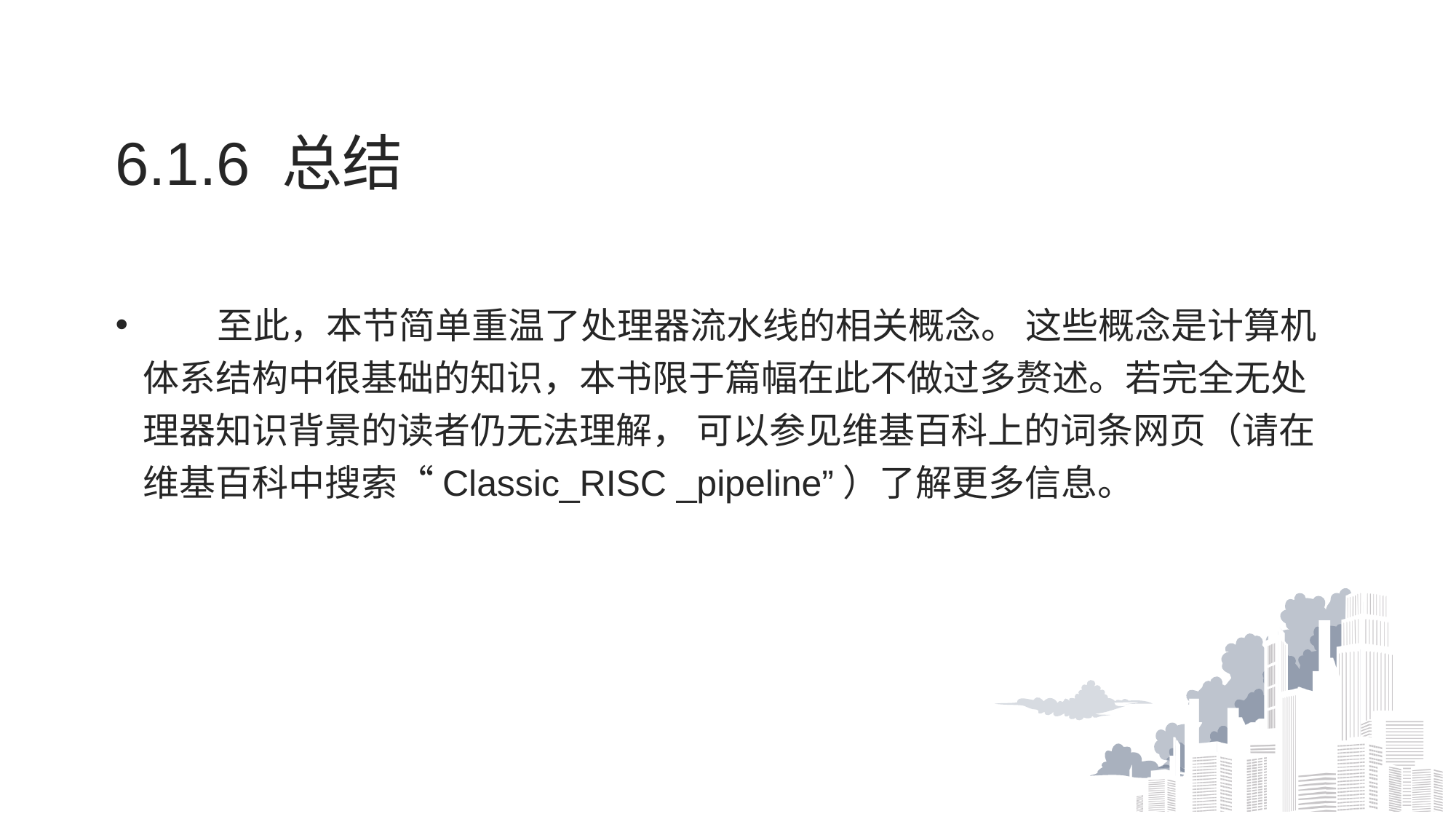

# 6.1.6 总结
        至此，本节简单重温了处理器流水线的相关概念。 这些概念是计算机体系结构中很基础的知识，本书限于篇幅在此不做过多赘述。若完全无处理器知识背景的读者仍无法理解， 可以参见维基百科上的词条网页（请在维基百科中搜索“Classic_RISC _pipeline”）了解更多信息。